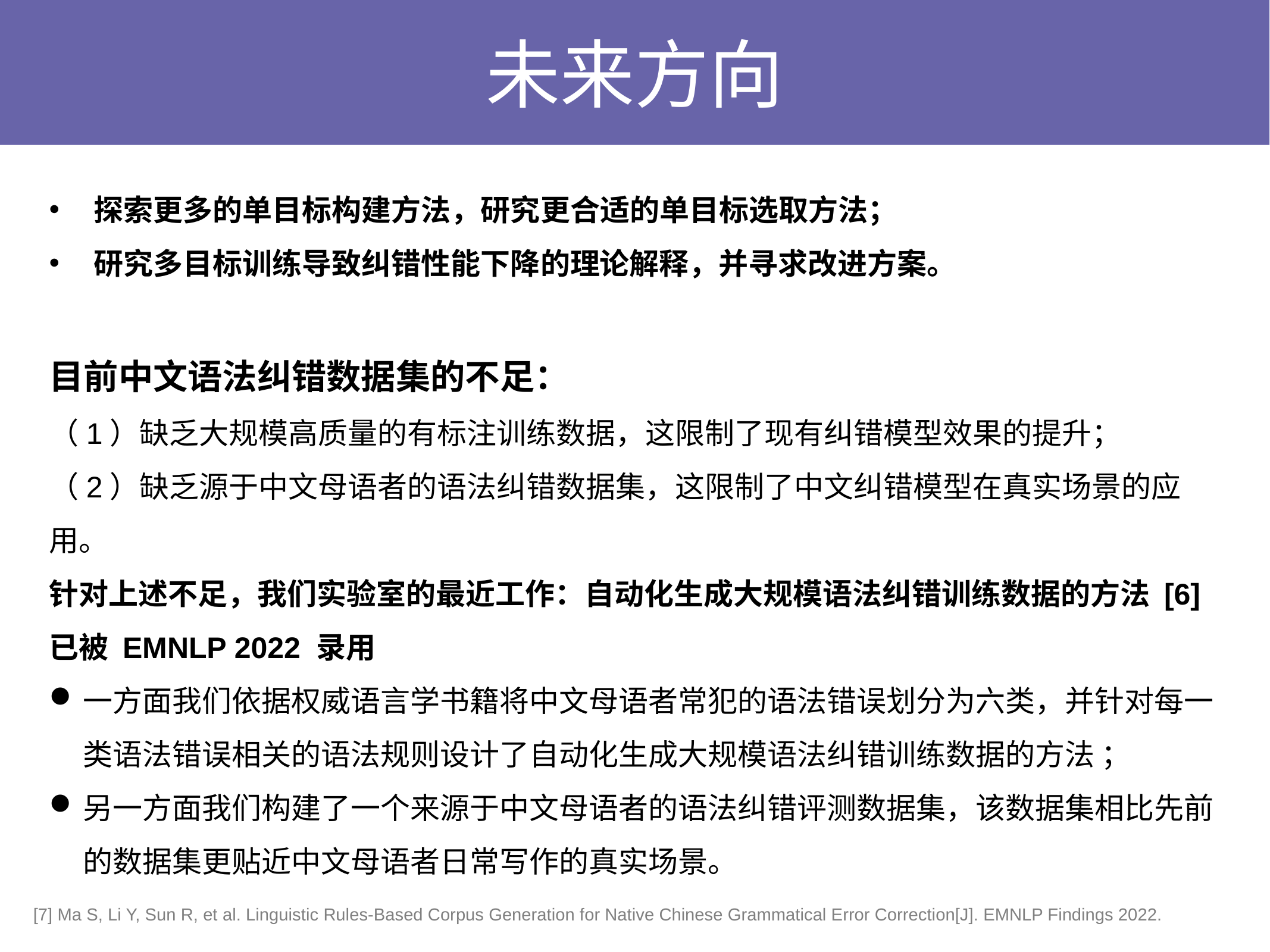

未来方向

探索更多的单目标构建方法，研究更合适的单目标选取方法；
研究多目标训练导致纠错性能下降的理论解释，并寻求改进方案。

目前中文语法纠错数据集的不足：
（1）缺乏大规模高质量的有标注训练数据，这限制了现有纠错模型效果的提升；
（2）缺乏源于中文母语者的语法纠错数据集，这限制了中文纠错模型在真实场景的应用。
针对上述不足，我们实验室的最近工作：自动化生成大规模语法纠错训练数据的方法 [6] 已被 EMNLP 2022 录用
一方面我们依据权威语言学书籍将中文母语者常犯的语法错误划分为六类，并针对每一类语法错误相关的语法规则设计了自动化生成大规模语法纠错训练数据的方法 ；
另一方面我们构建了一个来源于中文母语者的语法纠错评测数据集，该数据集相比先前的数据集更贴近中文母语者日常写作的真实场景。

[7] Ma S, Li Y, Sun R, et al. Linguistic Rules-Based Corpus Generation for Native Chinese Grammatical Error Correction[J]. EMNLP Findings 2022.